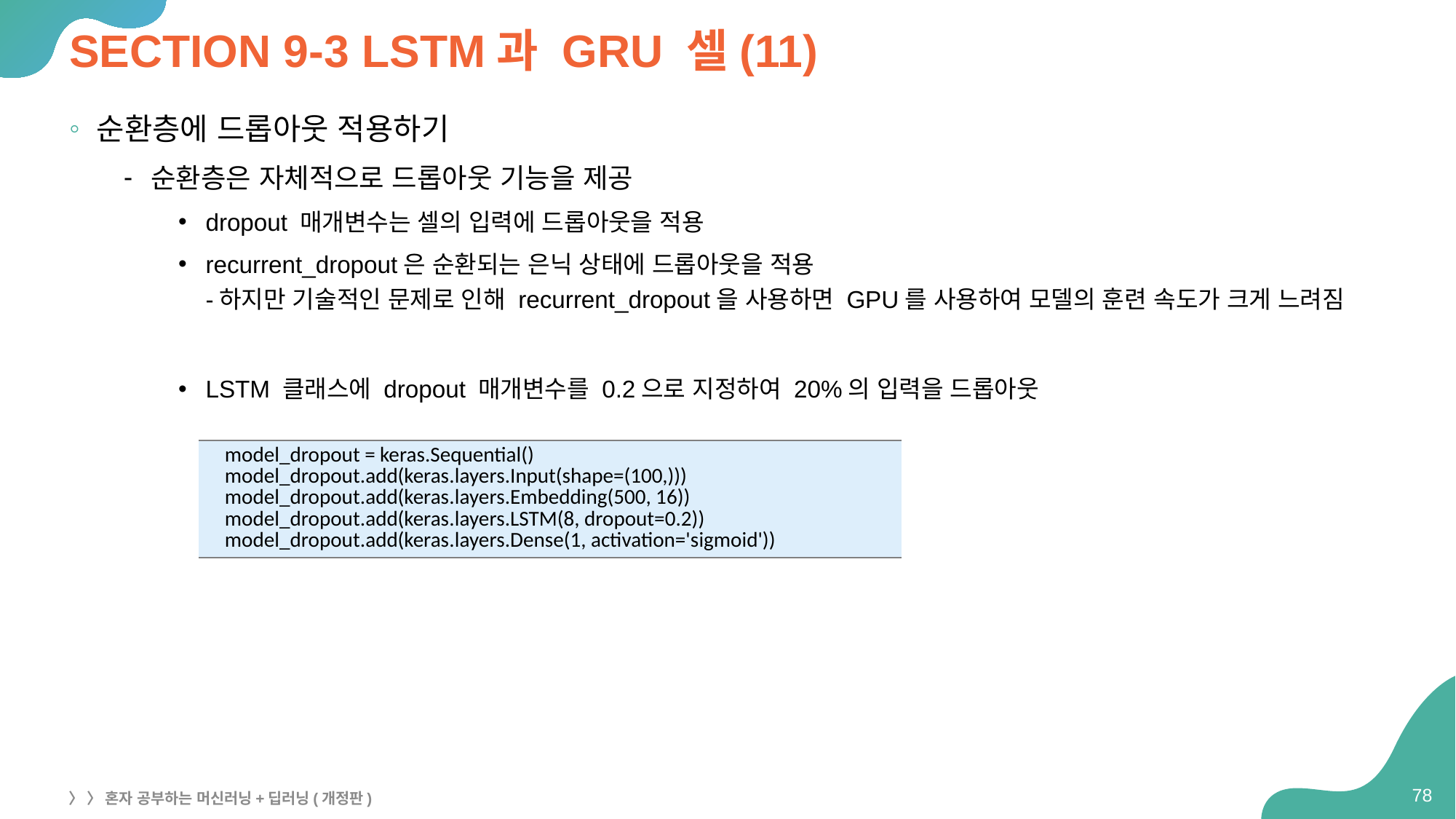

# SECTION 9-3 LSTM과 GRU 셀(11)
순환층에 드롭아웃 적용하기
순환층은 자체적으로 드롭아웃 기능을 제공
dropout 매개변수는 셀의 입력에 드롭아웃을 적용
recurrent_dropout은 순환되는 은닉 상태에 드롭아웃을 적용
-하지만 기술적인 문제로 인해 recurrent_dropout을 사용하면 GPU를 사용하여 모델의 훈련 속도가 크게 느려짐

LSTM 클래스에 dropout 매개변수를 0.2으로 지정하여 20%의 입력을 드롭아웃
| model\_dropout = keras.Sequential() model\_dropout.add(keras.layers.Input(shape=(100,))) model\_dropout.add(keras.layers.Embedding(500, 16)) model\_dropout.add(keras.layers.LSTM(8, dropout=0.2)) model\_dropout.add(keras.layers.Dense(1, activation='sigmoid')) |
| --- |
78
〉 〉 혼자 공부하는 머신러닝+딥러닝(개정판)